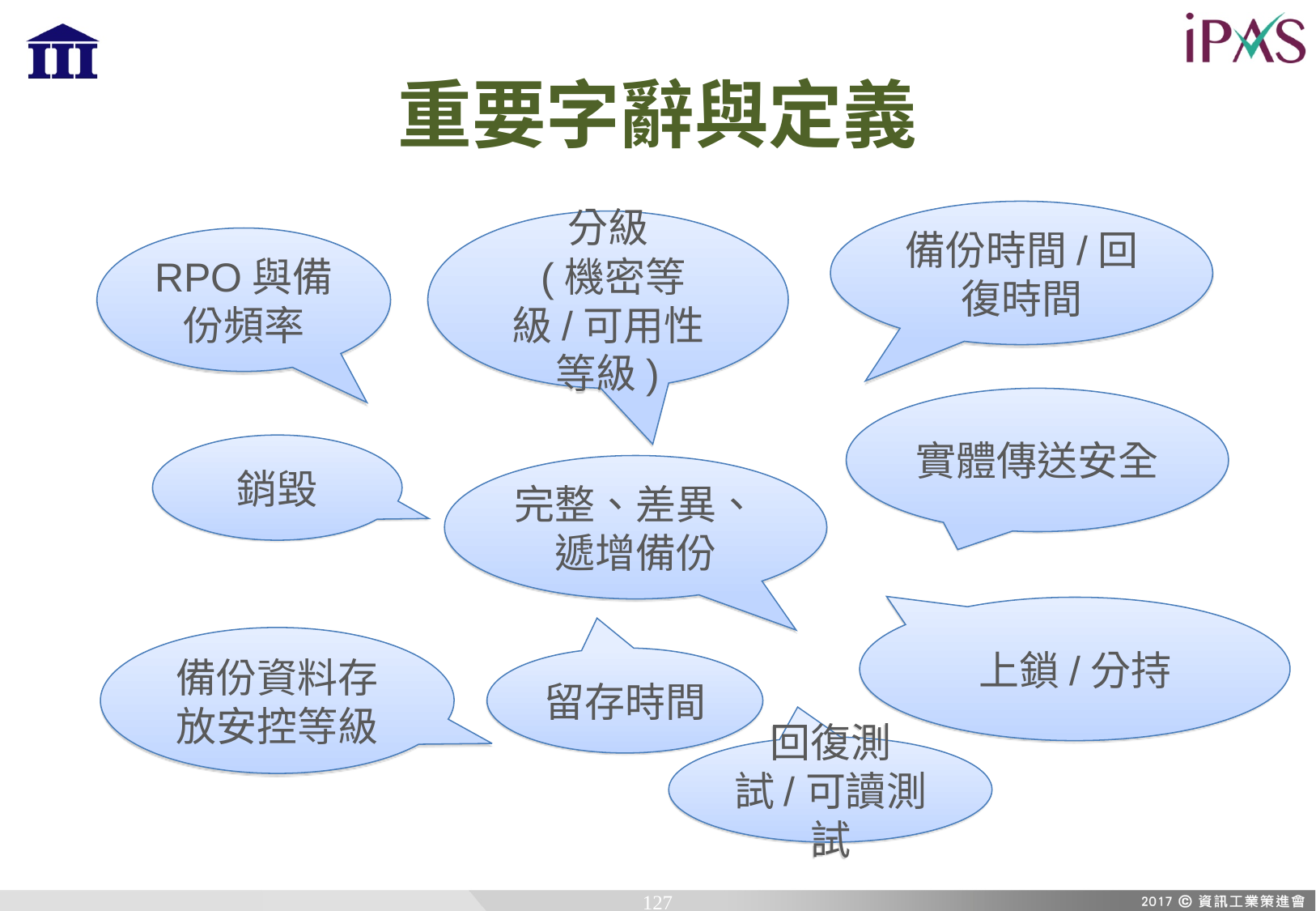

# 重要字辭與定義
備份時間/回復時間
分級
 (機密等級/可用性等級)
RPO與備份頻率
實體傳送安全
銷毀
完整、差異、遞增備份
上鎖/分持
備份資料存放安控等級
留存時間
回復測試/可讀測試
127